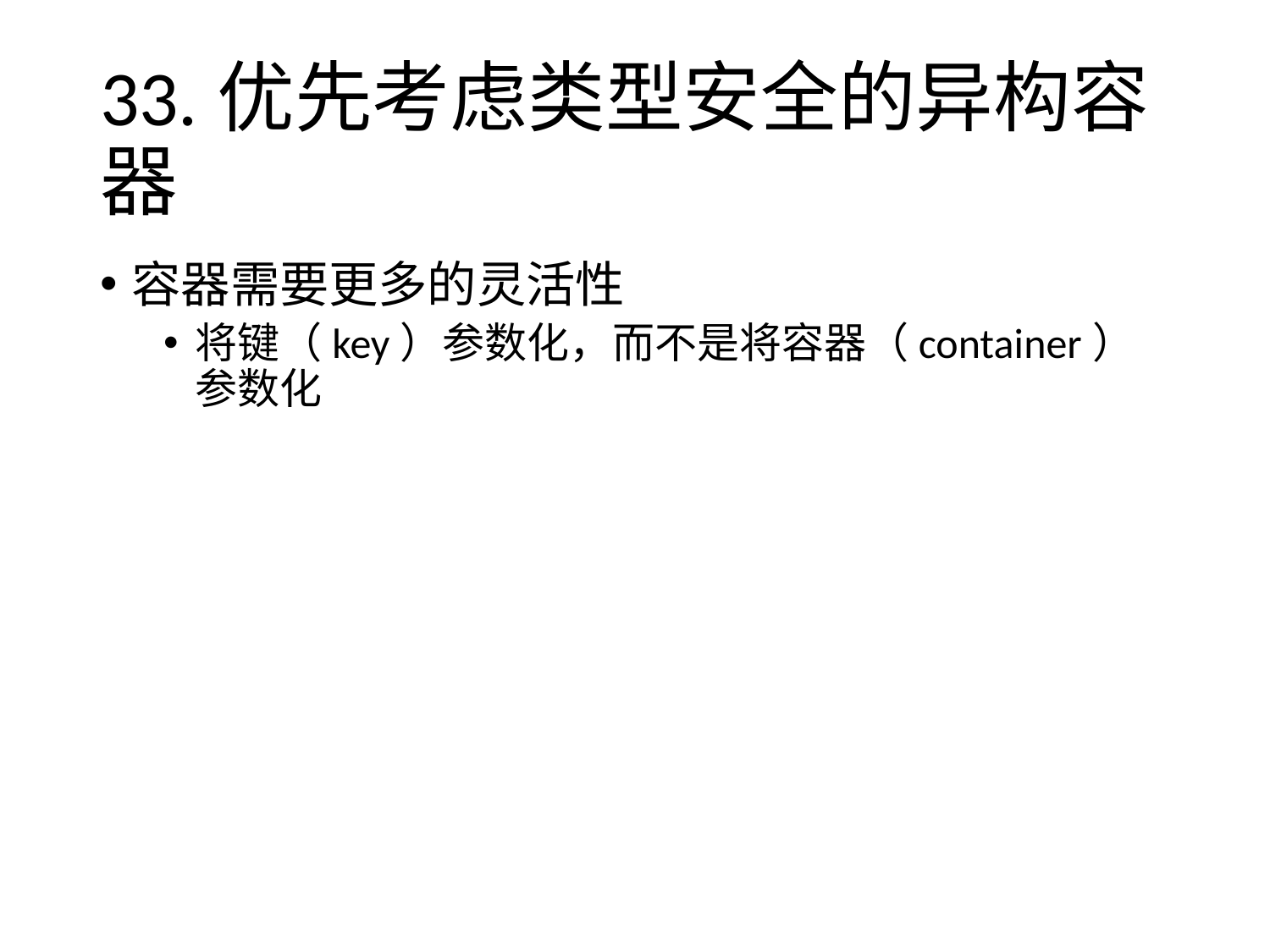

# 33.优先考虑类型安全的异构容器
容器需要更多的灵活性
将键（key）参数化，而不是将容器（container）参数化